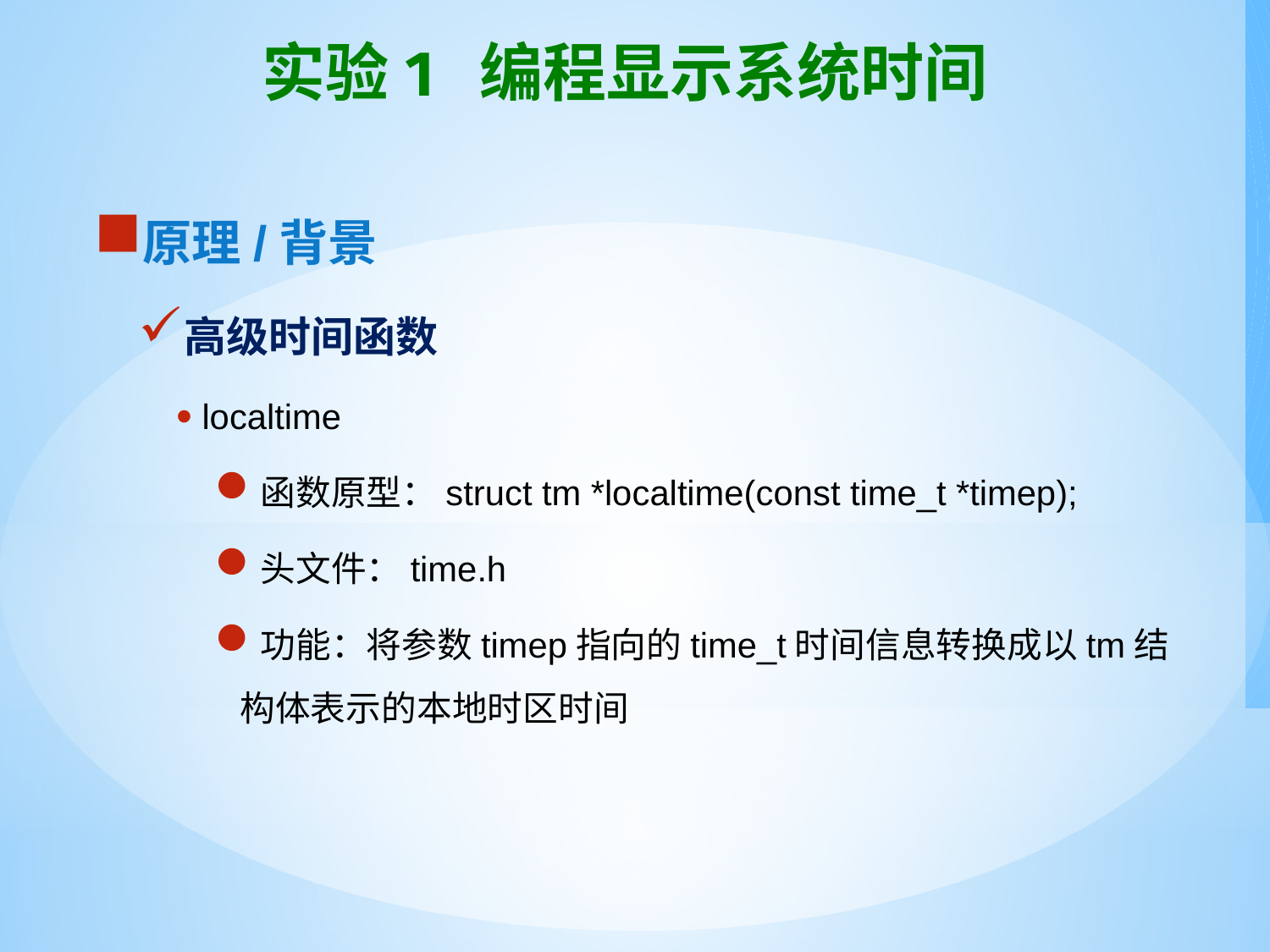

# 实验1  编程显示系统时间
原理/背景
高级时间函数
localtime
函数原型：struct tm *localtime(const time_t *timep);
头文件：time.h
功能：将参数timep指向的time_t时间信息转换成以tm结构体表示的本地时区时间